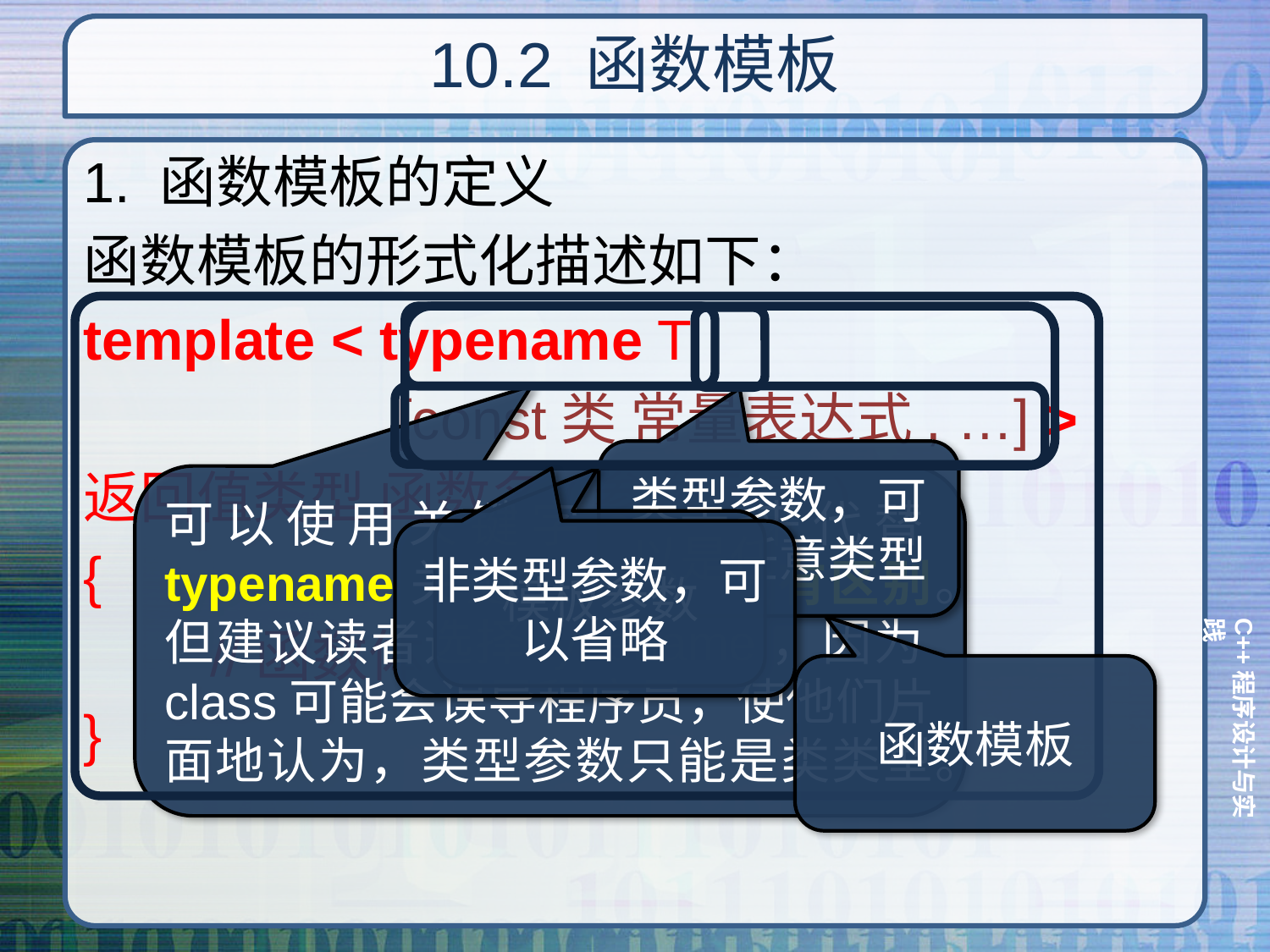

# 10.2 函数模板
1. 函数模板的定义
函数模板的形式化描述如下：
template < typename T,
                    [const类 常量表达式, …] >
返回值类型 函数名(参数列表)
{
	//函数体
}

类型参数，可以是任意类型
可以使用关键字class来代替typename关键字，二者没有区别。但建议读者选择typename，因为class可能会误导程序员，使他们片面地认为，类型参数只能是类类型。
模板参数
非类型参数，可以省略
函数模板